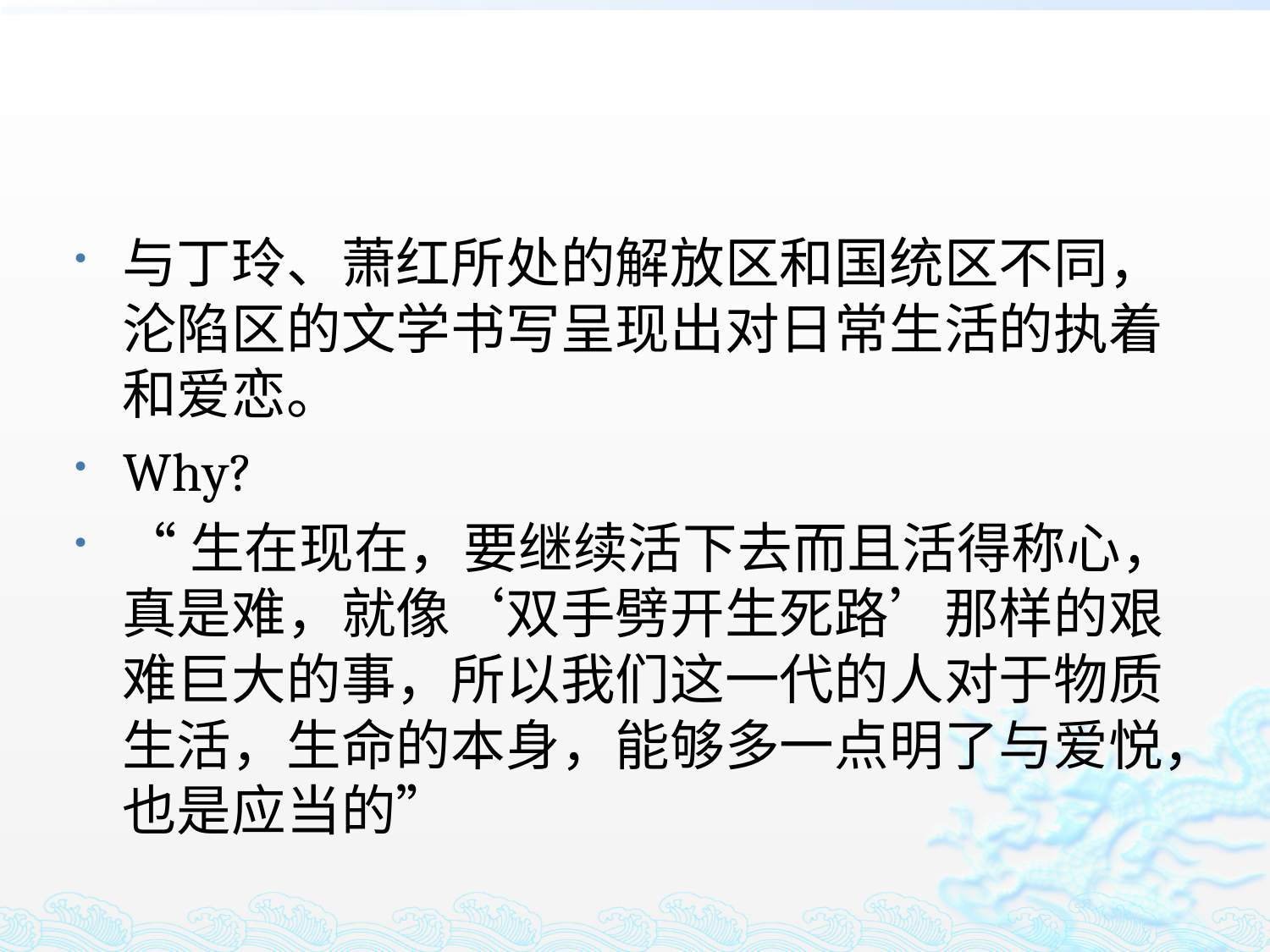

#
与丁玲、萧红所处的解放区和国统区不同，沦陷区的文学书写呈现出对日常生活的执着和爱恋。
Why?
“生在现在，要继续活下去而且活得称心，真是难，就像‘双手劈开生死路’那样的艰难巨大的事，所以我们这一代的人对于物质生活，生命的本身，能够多一点明了与爱悦，也是应当的”